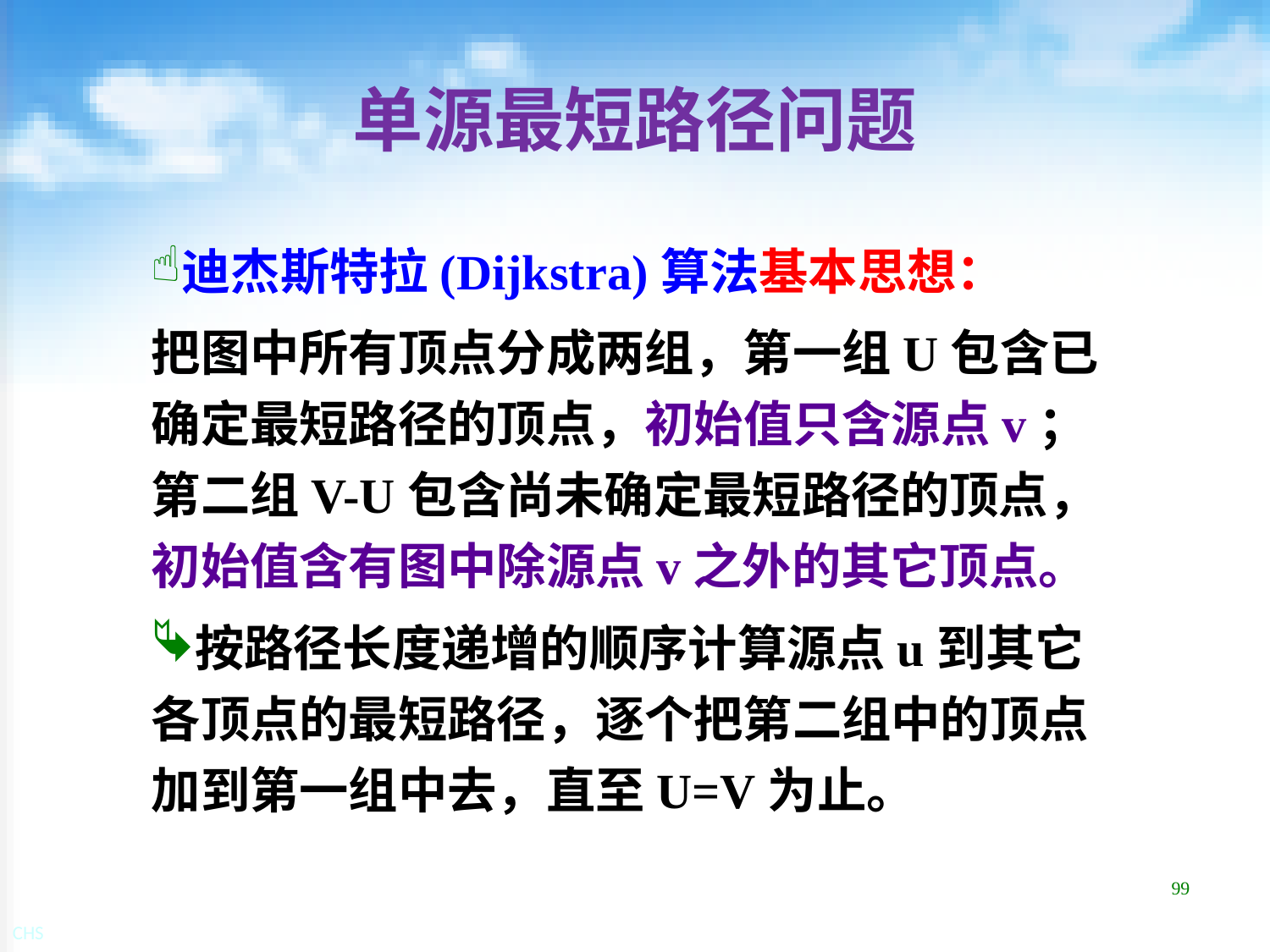

# 单源最短路径问题
迪杰斯特拉(Dijkstra)算法基本思想：
把图中所有顶点分成两组，第一组U包含已确定最短路径的顶点，初始值只含源点v；第二组V-U包含尚未确定最短路径的顶点，初始值含有图中除源点v之外的其它顶点。
按路径长度递增的顺序计算源点u到其它各顶点的最短路径，逐个把第二组中的顶点加到第一组中去，直至U=V为止。
99